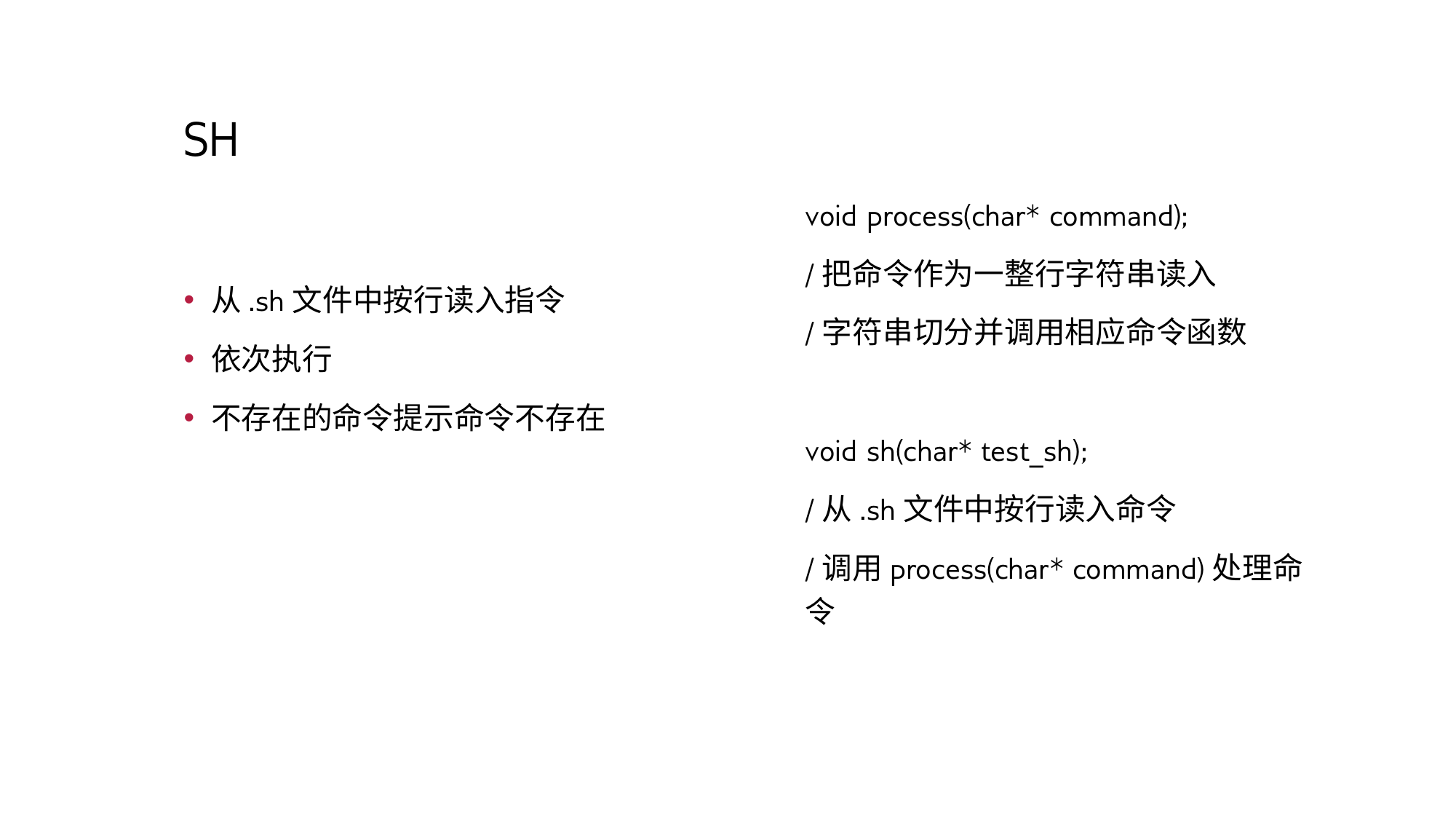

# SH
void process(char* command);
/把命令作为一整行字符串读入
/字符串切分并调用相应命令函数

void sh(char* test_sh);
/从.sh文件中按行读入命令
/调用process(char* command)处理命令
从.sh文件中按行读入指令
依次执行
不存在的命令提示命令不存在